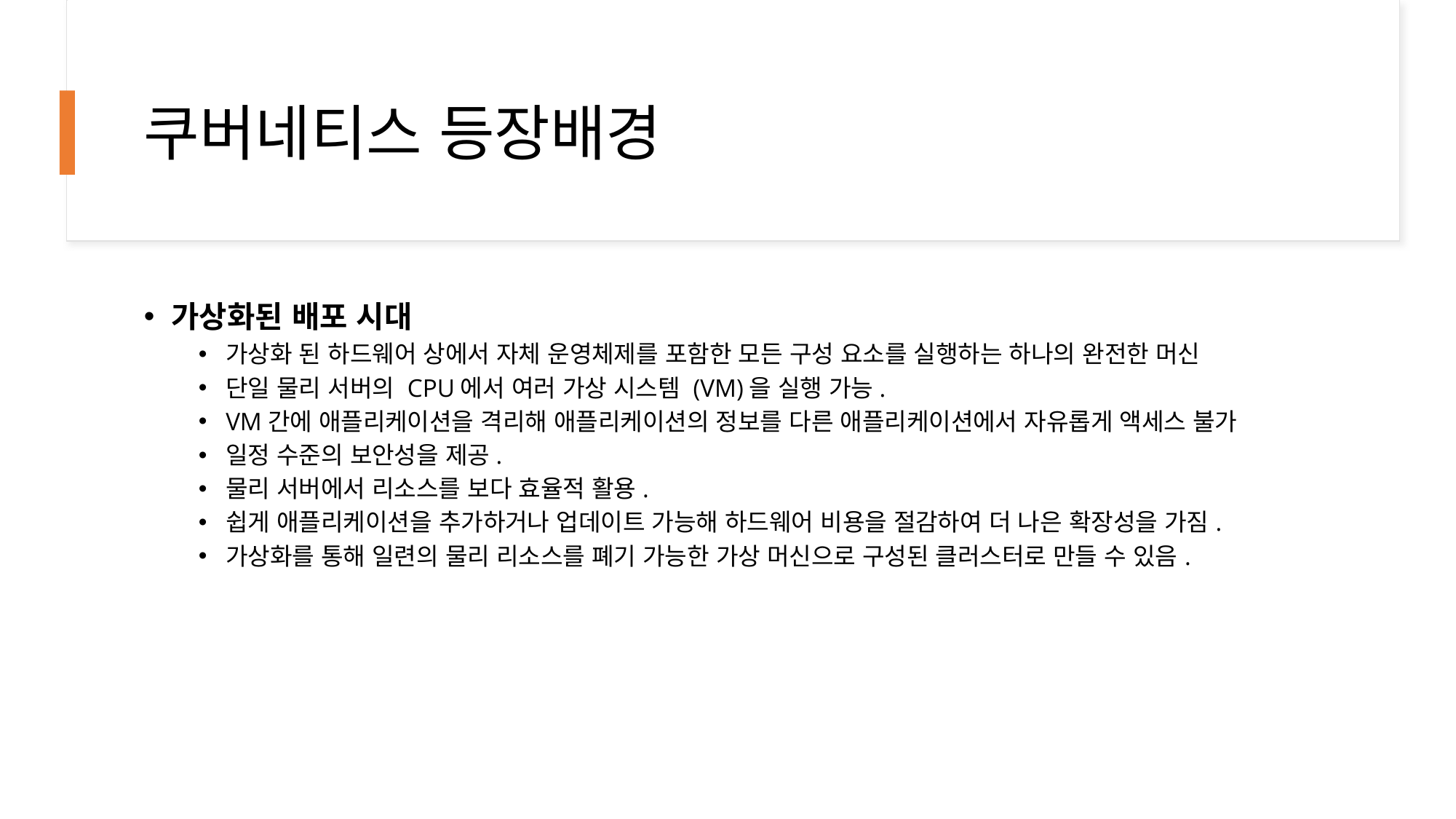

# 쿠버네티스 등장배경

가상화된 배포 시대
가상화 된 하드웨어 상에서 자체 운영체제를 포함한 모든 구성 요소를 실행하는 하나의 완전한 머신
단일 물리 서버의 CPU에서 여러 가상 시스템 (VM)을 실행 가능.
VM간에 애플리케이션을 격리해 애플리케이션의 정보를 다른 애플리케이션에서 자유롭게 액세스 불가
일정 수준의 보안성을 제공.
물리 서버에서 리소스를 보다 효율적 활용.
쉽게 애플리케이션을 추가하거나 업데이트 가능해 하드웨어 비용을 절감하여 더 나은 확장성을 가짐.
가상화를 통해 일련의 물리 리소스를 폐기 가능한 가상 머신으로 구성된 클러스터로 만들 수 있음.